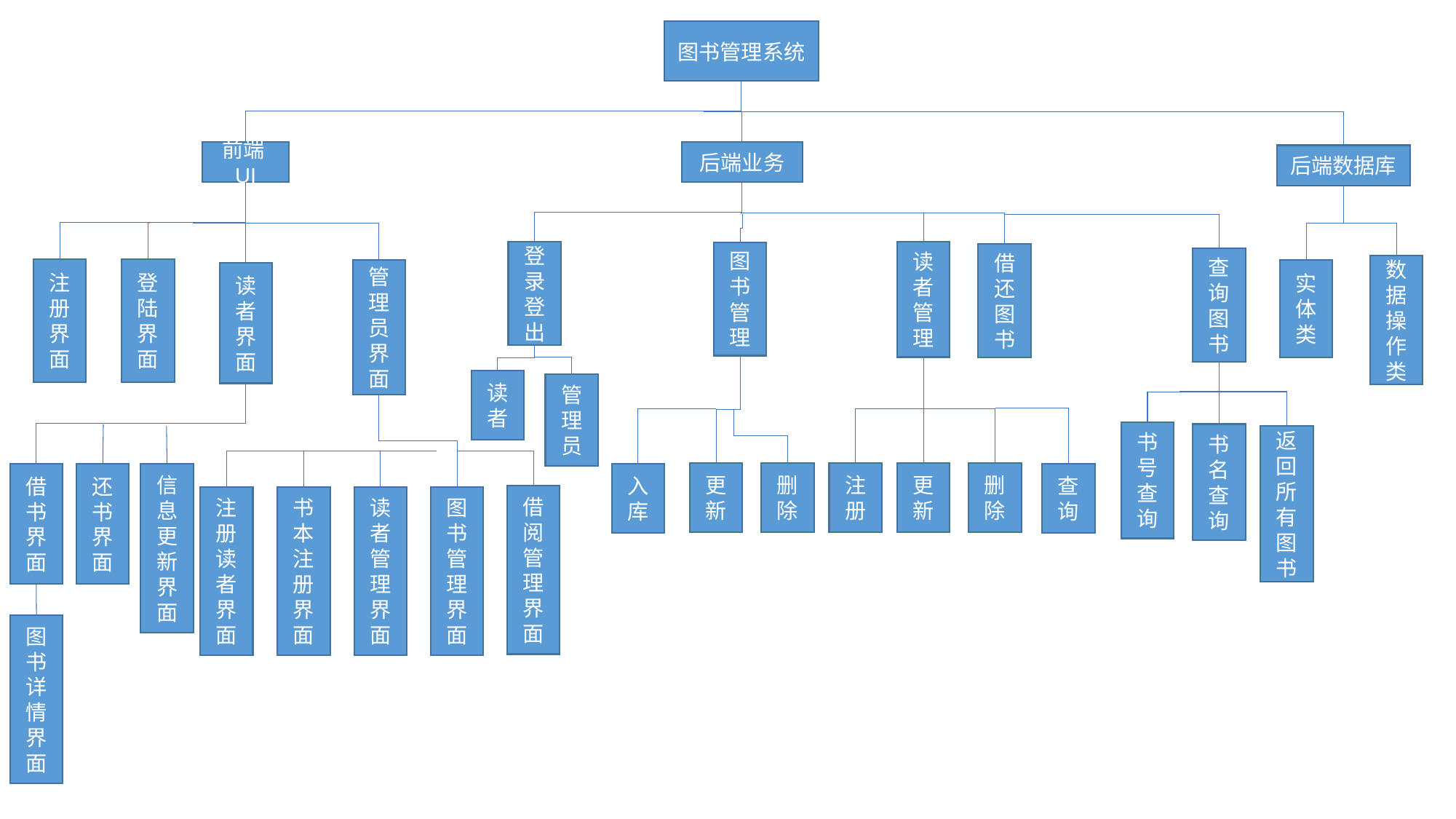

图书管理系统
前端UI
后端业务
后端数据库
登录登出
读者管理
图书管理
借还图书
查询图书
数据操作类
注册界面
登陆界面
管理员界面
实体类
读者界面
读者
管理员
书号查询
书名查询
返回所有图书
删除
注册
更新
更新
删除
查询
借书界面
还书界面
信息更新界面
入库
借阅管理界面
注册读者界面
书本注册界面
读者管理界面
图书管理界面
图书详情界面